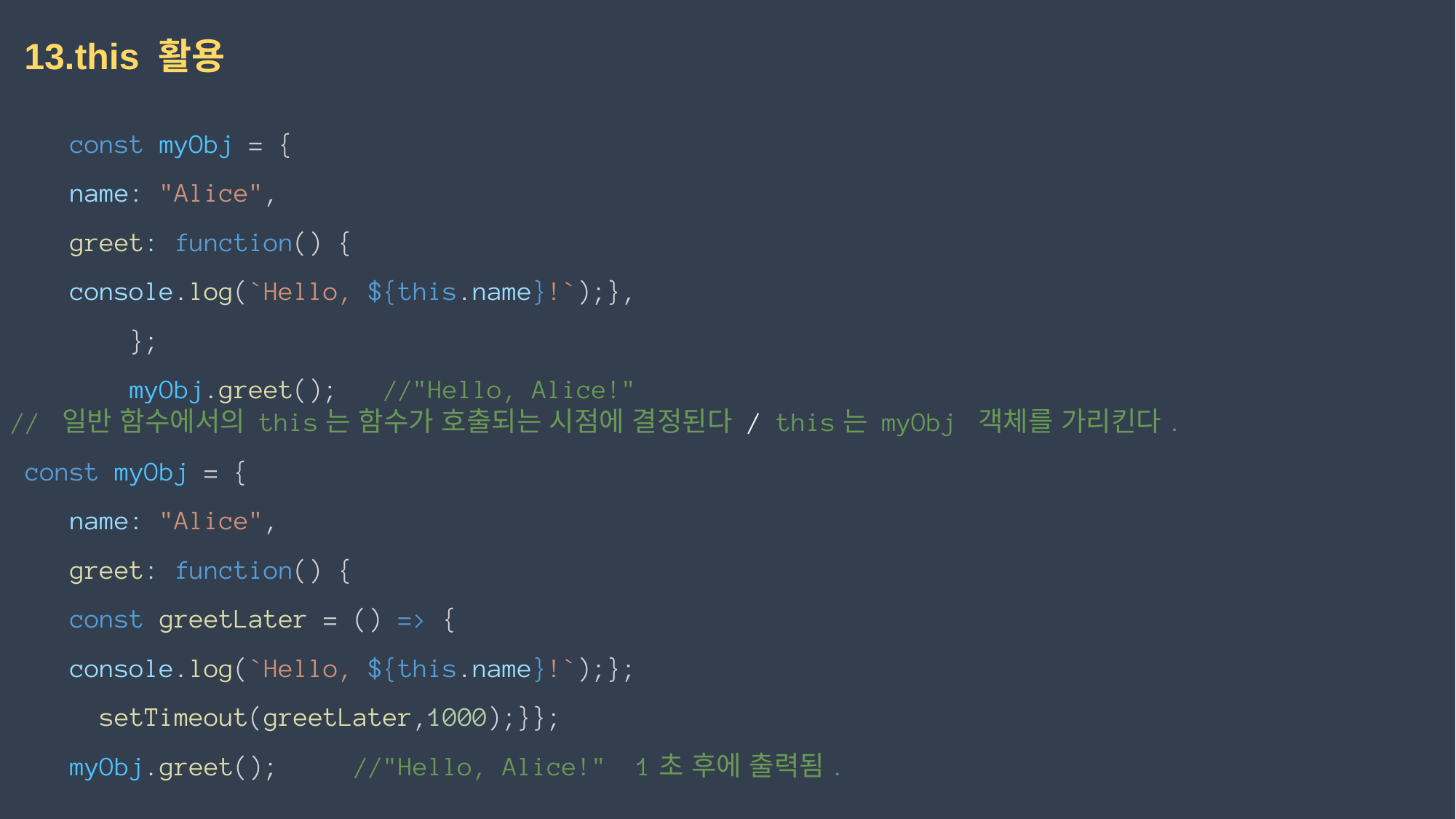

13.this 활용
    const myObj = {
    name: "Alice",
    greet: function() {
    console.log(`Hello, ${this.name}!`);},
        };
        myObj.greet();   //"Hello, Alice!"
// 일반 함수에서의 this는 함수가 호출되는 시점에 결정된다 / this는 myObj 객체를 가리킨다.
 const myObj = {
    name: "Alice",
    greet: function() {
    const greetLater = () => {
    console.log(`Hello, ${this.name}!`);};
      setTimeout(greetLater,1000);}};
    myObj.greet();     //"Hello, Alice!"  1초 후에 출력됨.

2023-03-17
권민지